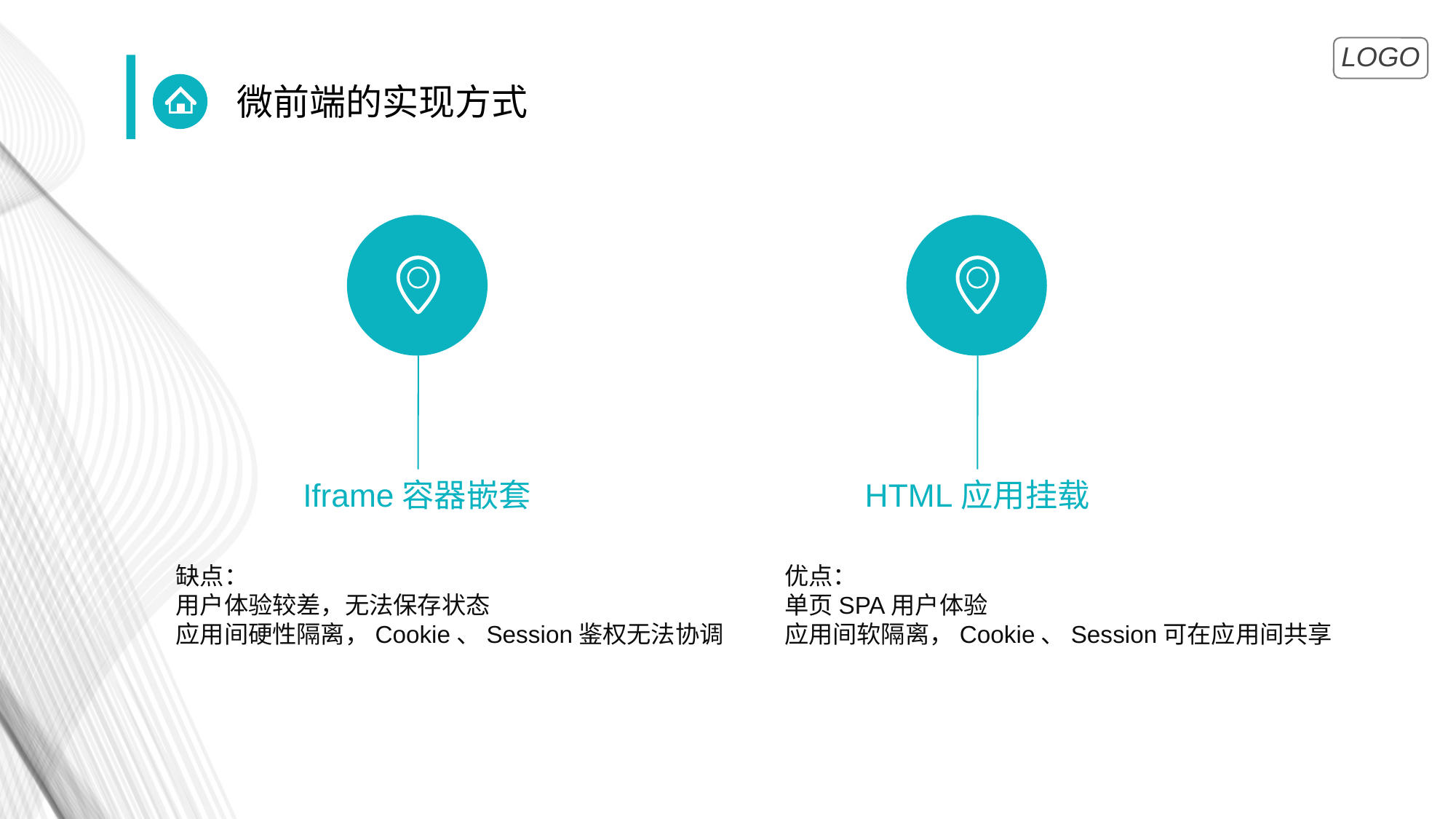

微前端的实现方式

Iframe容器嵌套
HTML应用挂载
缺点：
用户体验较差，无法保存状态
应用间硬性隔离，Cookie、Session鉴权无法协调
优点：
单页SPA用户体验
应用间软隔离，Cookie、Session可在应用间共享